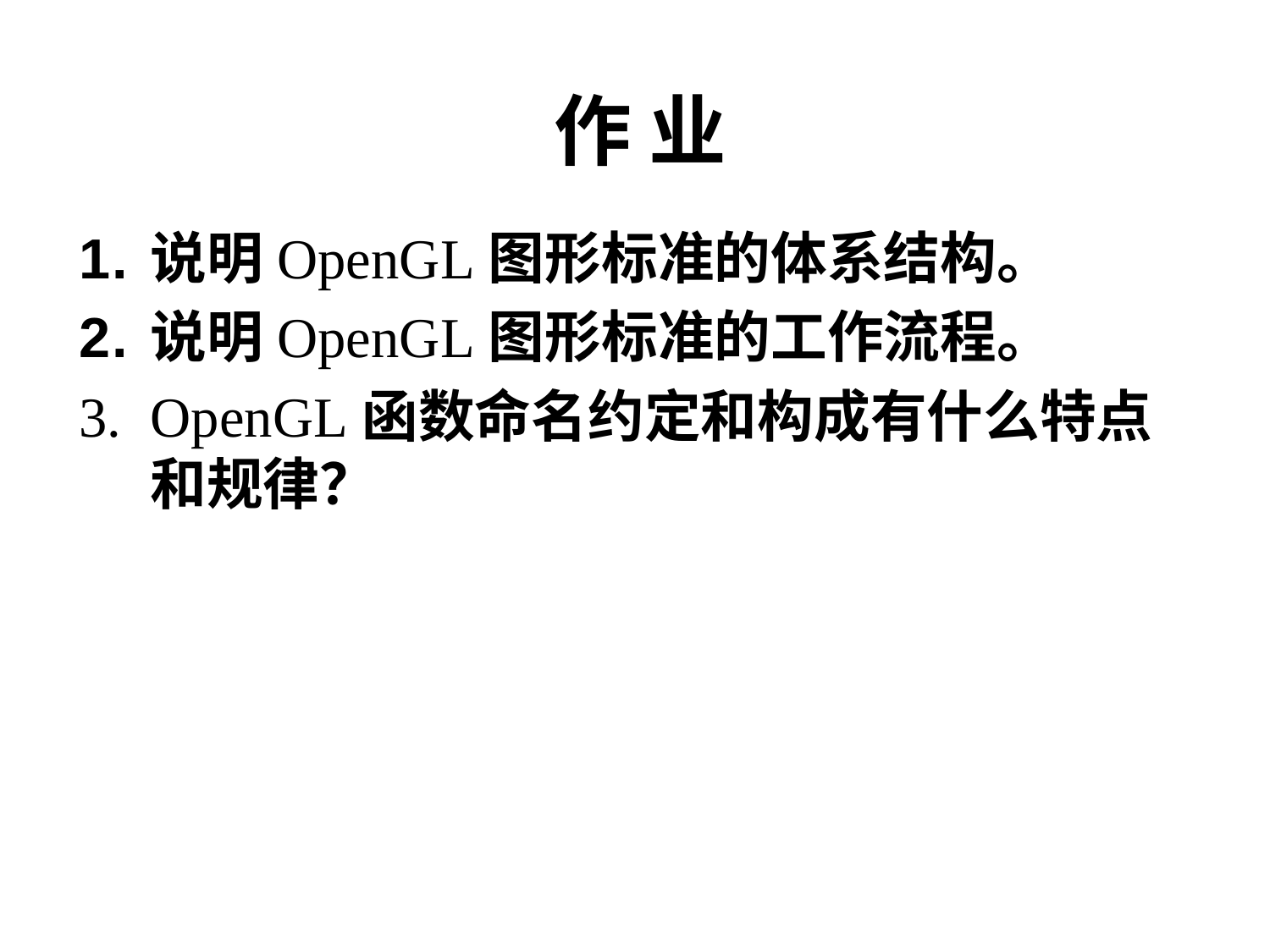

# 作 业
说明OpenGL图形标准的体系结构。
说明OpenGL图形标准的工作流程。
OpenGL函数命名约定和构成有什么特点和规律？